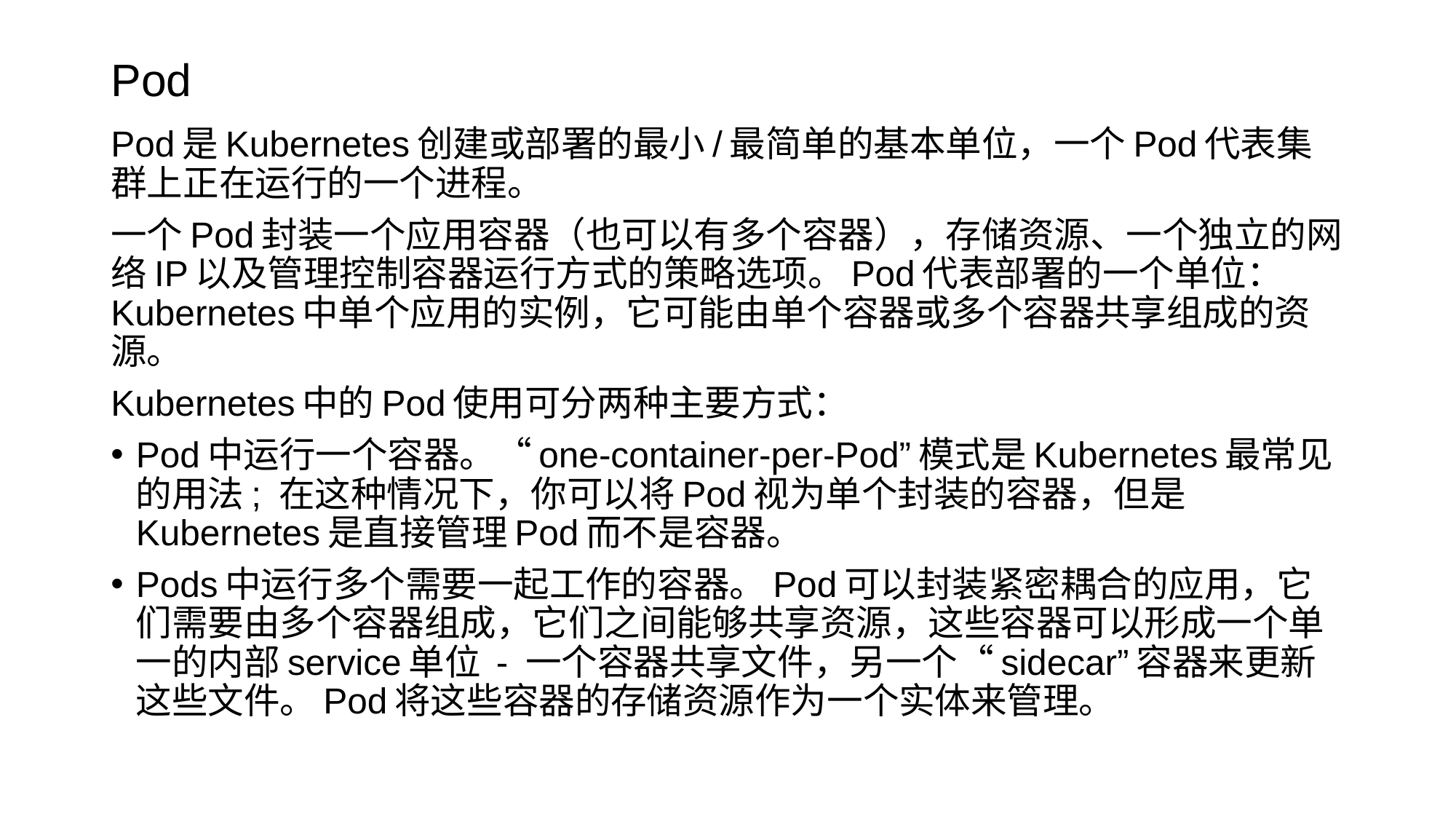

# Pod
Pod是Kubernetes创建或部署的最小/最简单的基本单位，一个Pod代表集群上正在运行的一个进程。
一个Pod封装一个应用容器（也可以有多个容器），存储资源、一个独立的网络IP以及管理控制容器运行方式的策略选项。Pod代表部署的一个单位：Kubernetes中单个应用的实例，它可能由单个容器或多个容器共享组成的资源。
Kubernetes中的Pod使用可分两种主要方式：
Pod中运行一个容器。“one-container-per-Pod”模式是Kubernetes最常见的用法; 在这种情况下，你可以将Pod视为单个封装的容器，但是Kubernetes是直接管理Pod而不是容器。
Pods中运行多个需要一起工作的容器。Pod可以封装紧密耦合的应用，它们需要由多个容器组成，它们之间能够共享资源，这些容器可以形成一个单一的内部service单位 - 一个容器共享文件，另一个“sidecar”容器来更新这些文件。Pod将这些容器的存储资源作为一个实体来管理。